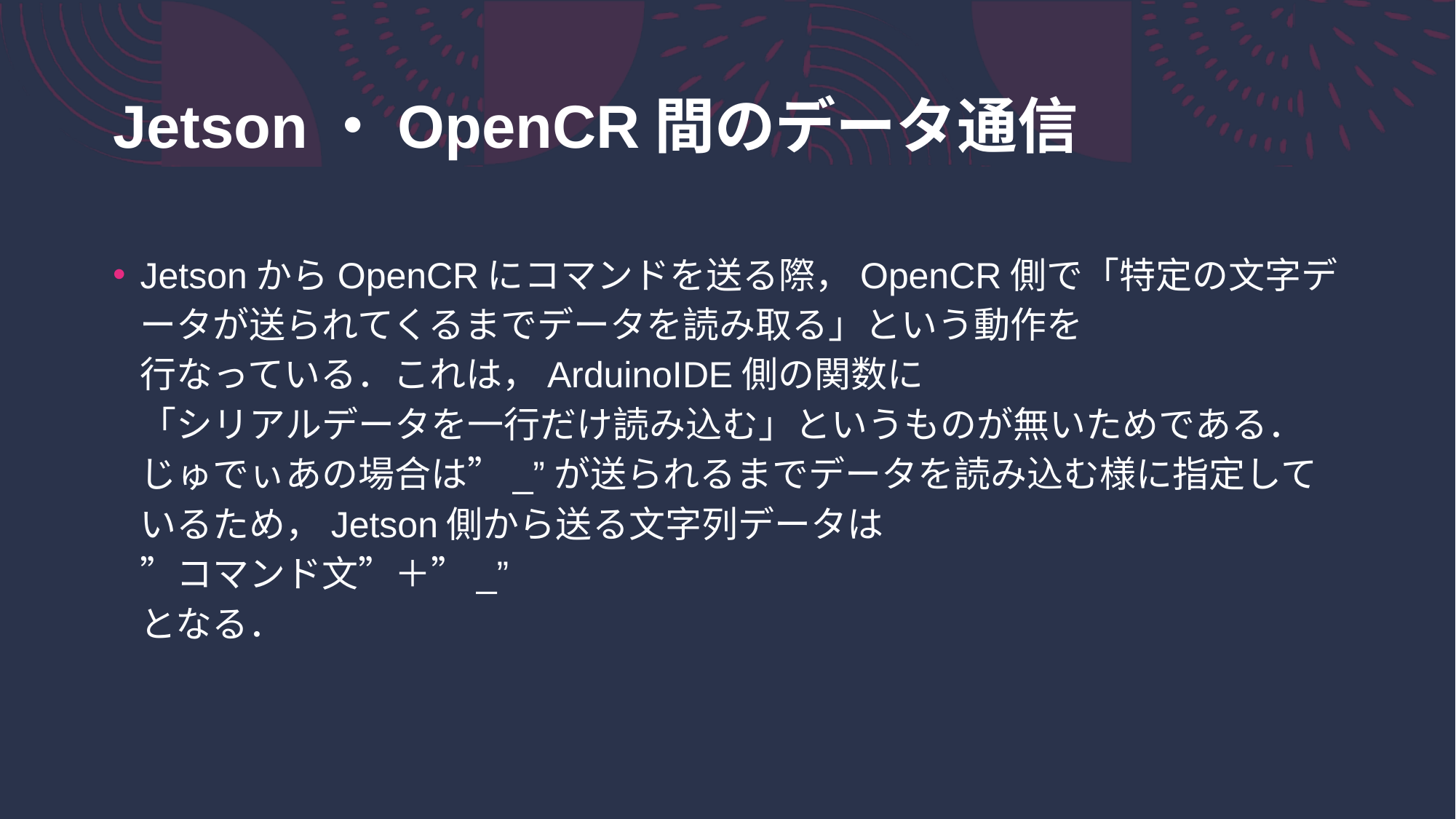

# Jetson・OpenCR間のデータ通信
JetsonからOpenCRにコマンドを送る際，OpenCR側で「特定の文字データが送られてくるまでデータを読み取る」という動作を
行なっている．これは，ArduinoIDE側の関数に
「シリアルデータを一行だけ読み込む」というものが無いためである．
じゅでぃあの場合は”_”が送られるまでデータを読み込む様に指定しているため，Jetson側から送る文字列データは
”コマンド文”＋”_”
となる．